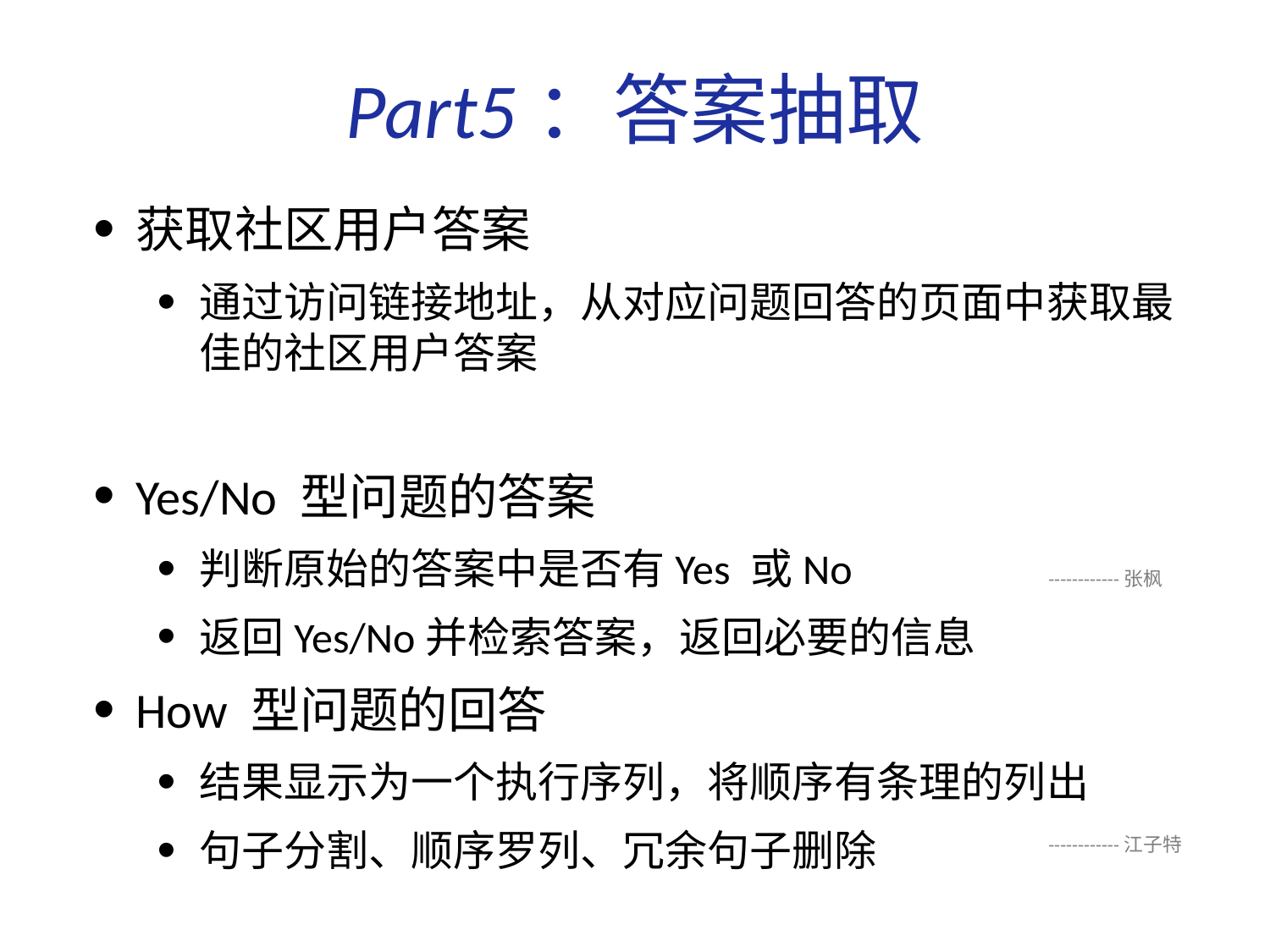

# Part5：答案抽取
获取社区用户答案
通过访问链接地址，从对应问题回答的页面中获取最佳的社区用户答案

Yes/No 型问题的答案
判断原始的答案中是否有Yes 或No
返回Yes/No并检索答案，返回必要的信息
How 型问题的回答
结果显示为一个执行序列，将顺序有条理的列出
句子分割、顺序罗列、冗余句子删除
------------张枫
------------江子特